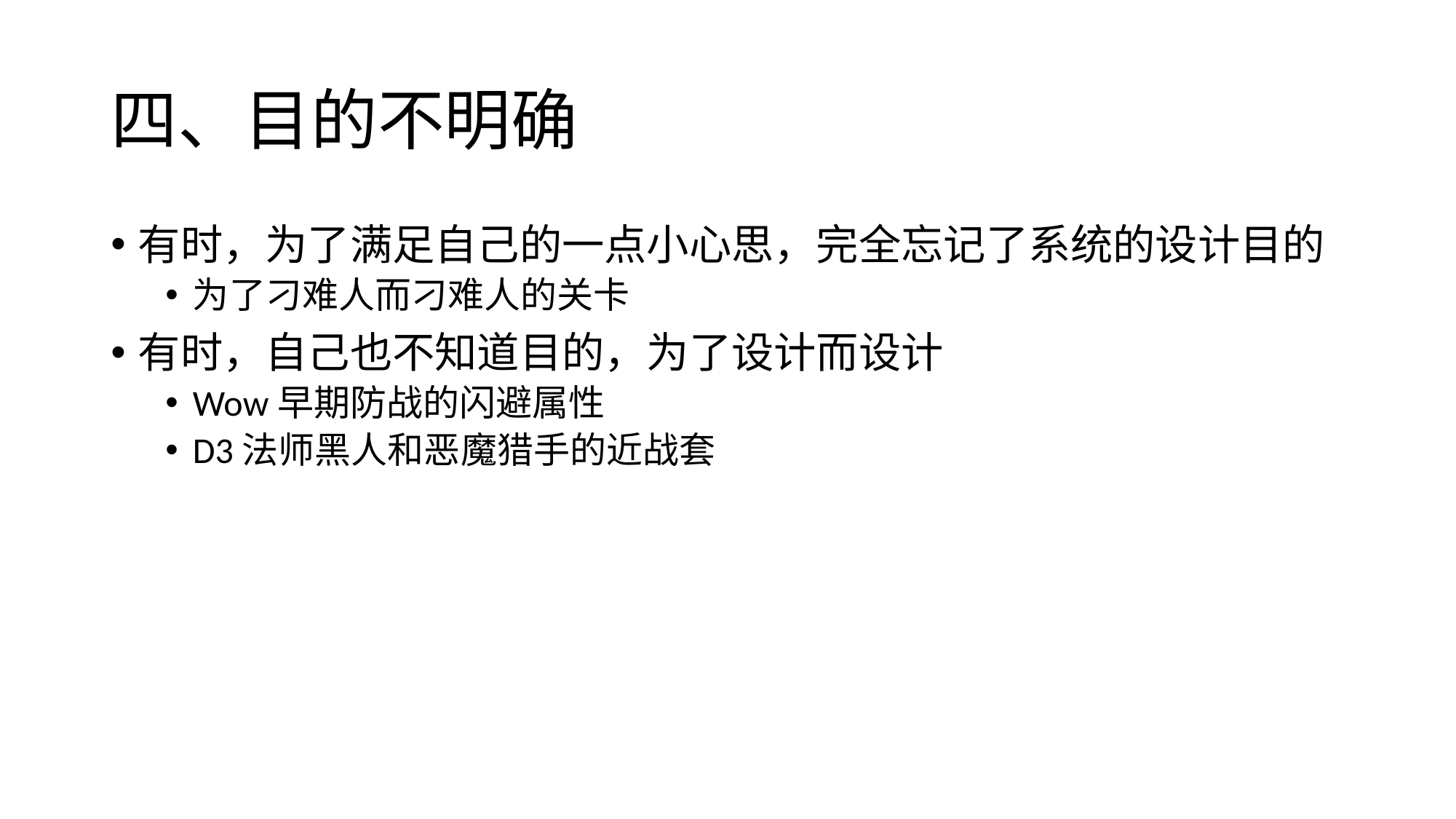

# 四、目的不明确
有时，为了满足自己的一点小心思，完全忘记了系统的设计目的
为了刁难人而刁难人的关卡
有时，自己也不知道目的，为了设计而设计
Wow早期防战的闪避属性
D3法师黑人和恶魔猎手的近战套